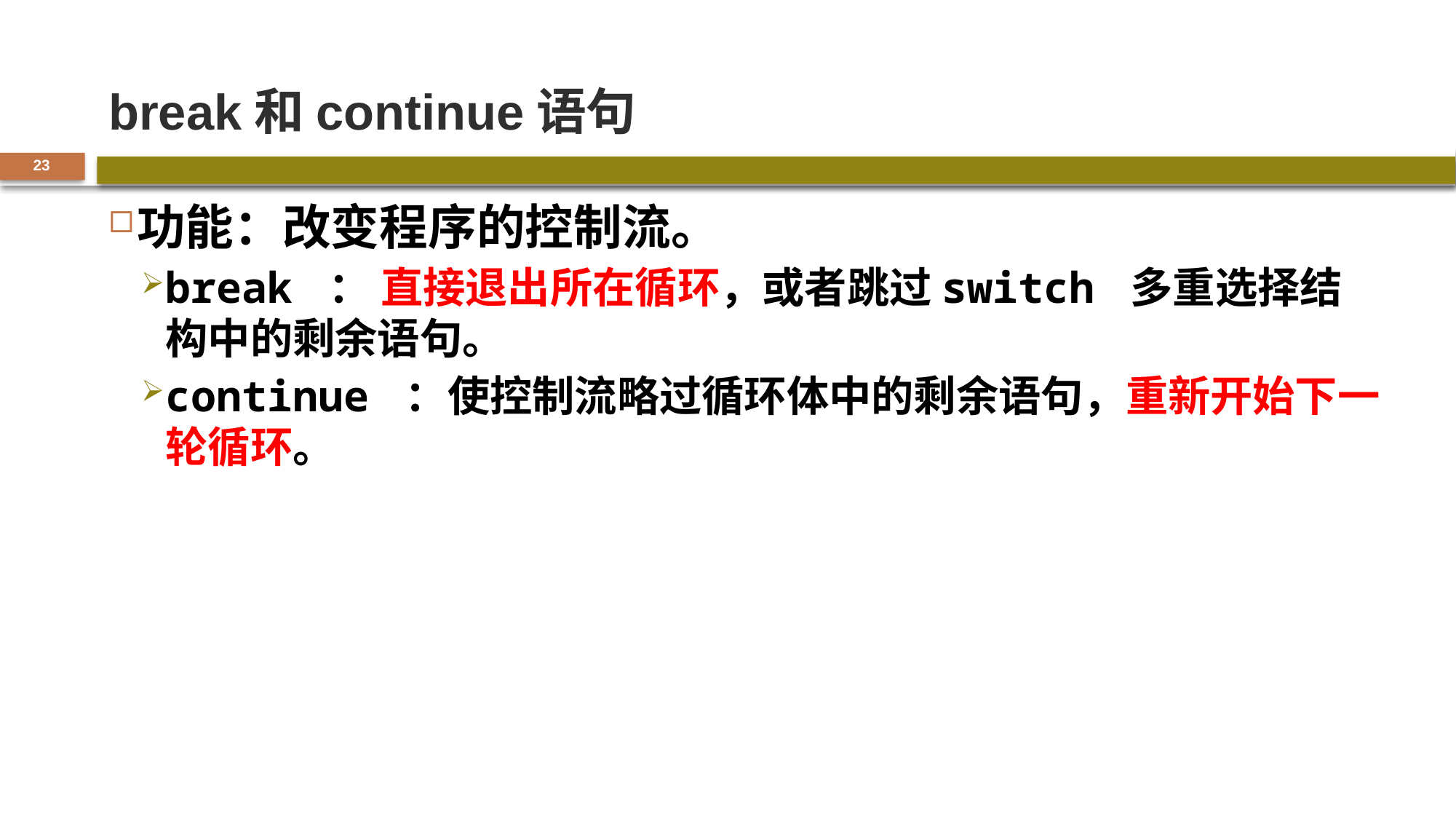

# break和continue语句
23
功能：改变程序的控制流。
break ： 直接退出所在循环，或者跳过switch 多重选择结构中的剩余语句。
continue ：使控制流略过循环体中的剩余语句，重新开始下一轮循环。